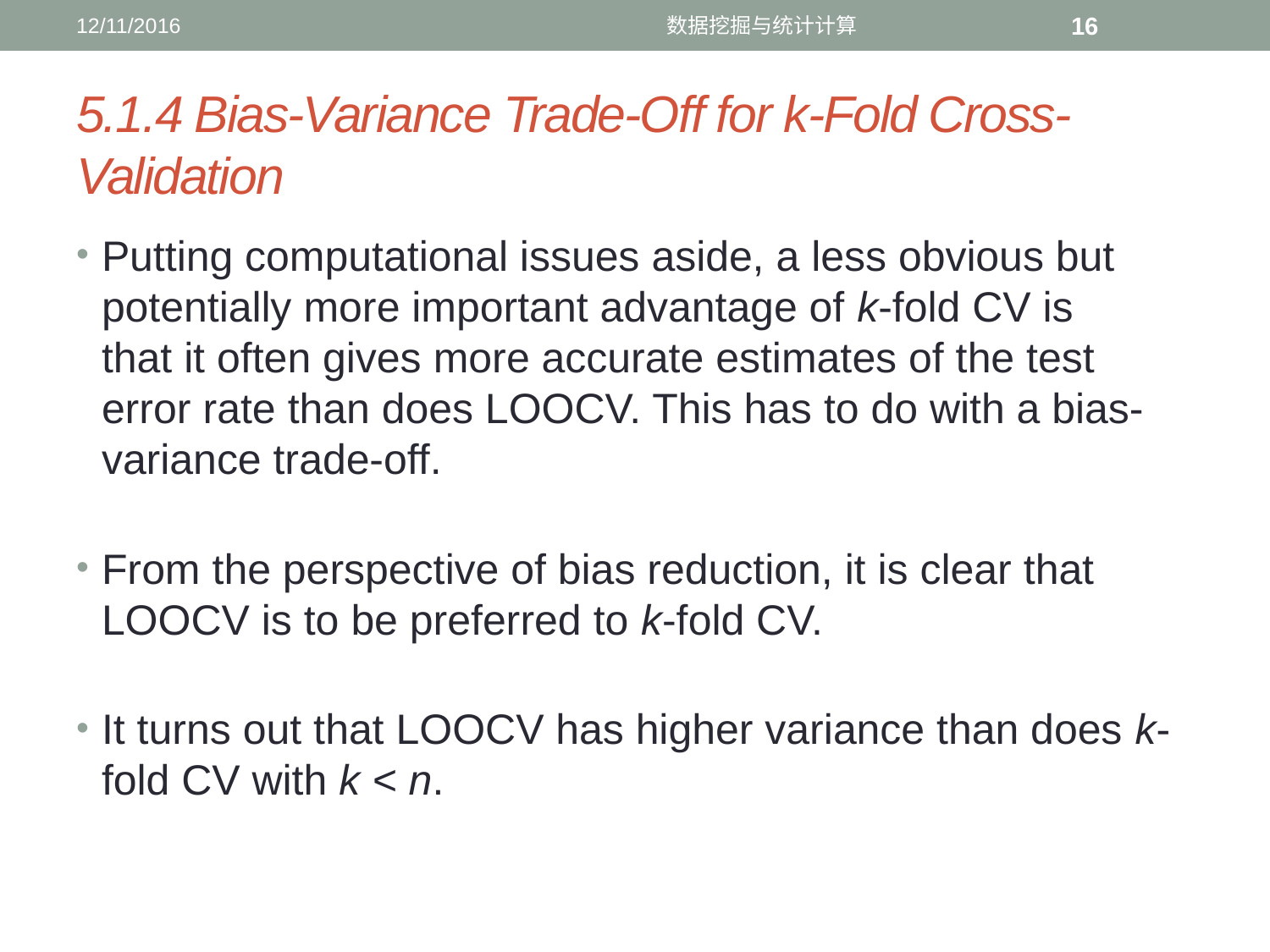

12/11/2016
数据挖掘与统计计算
16
# 5.1.4 Bias-Variance Trade-Off for k-Fold Cross-Validation
Putting computational issues aside, a less obvious but potentially more important advantage of k-fold CV is
that it often gives more accurate estimates of the test error rate than does LOOCV. This has to do with a bias-variance trade-off.
From the perspective of bias reduction, it is clear that
LOOCV is to be preferred to k-fold CV.
It turns out that LOOCV has higher variance than does k-fold CV with k < n.